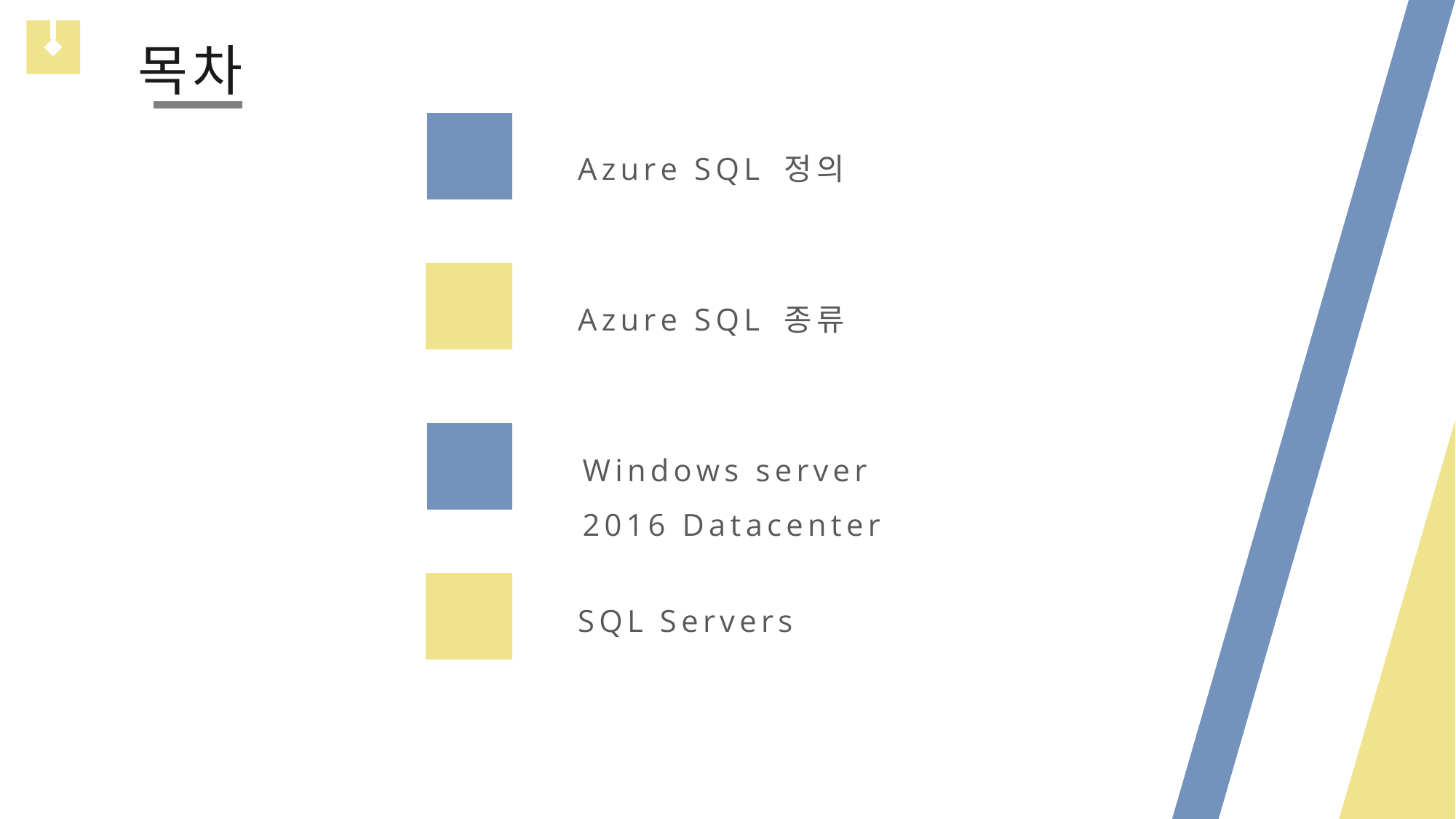

목차

Azure SQL 정의

Azure SQL 종류

Windows server 2016 Datacenter

SQL Servers